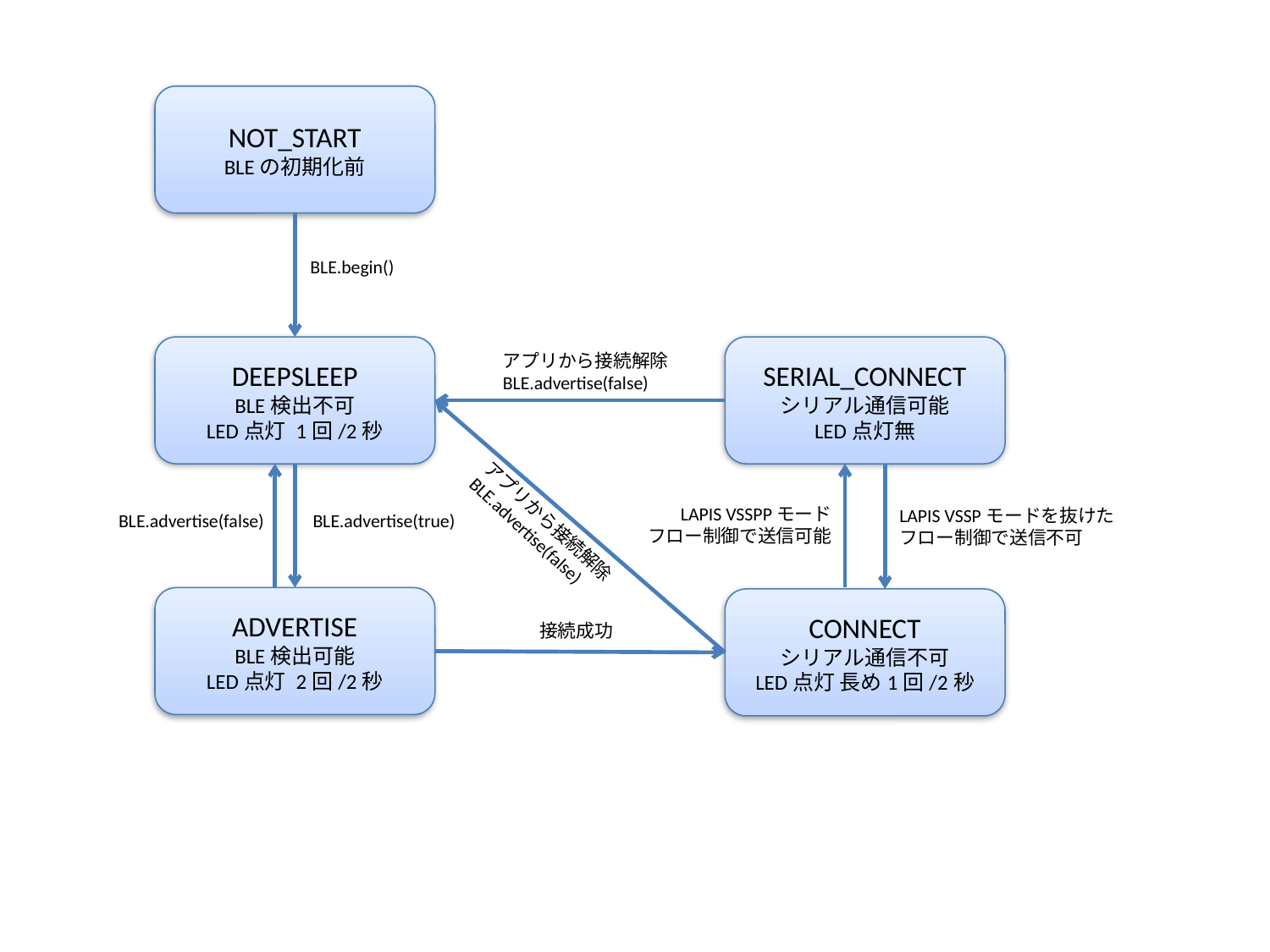

NOT_START
BLEの初期化前
BLE.begin()
DEEPSLEEP
BLE検出不可
LED点灯 1回/2秒
SERIAL_CONNECT
シリアル通信可能
LED点灯無
アプリから接続解除
BLE.advertise(false)
LAPIS VSSPPモード
フロー制御で送信可能
LAPIS VSSPモードを抜けた
フロー制御で送信不可
アプリから接続解除
BLE.advertise(false)
BLE.advertise(false)
BLE.advertise(true)
ADVERTISE
BLE検出可能
LED点灯 2回/2秒
CONNECT
シリアル通信不可
LED点灯 長め1回/2秒
接続成功